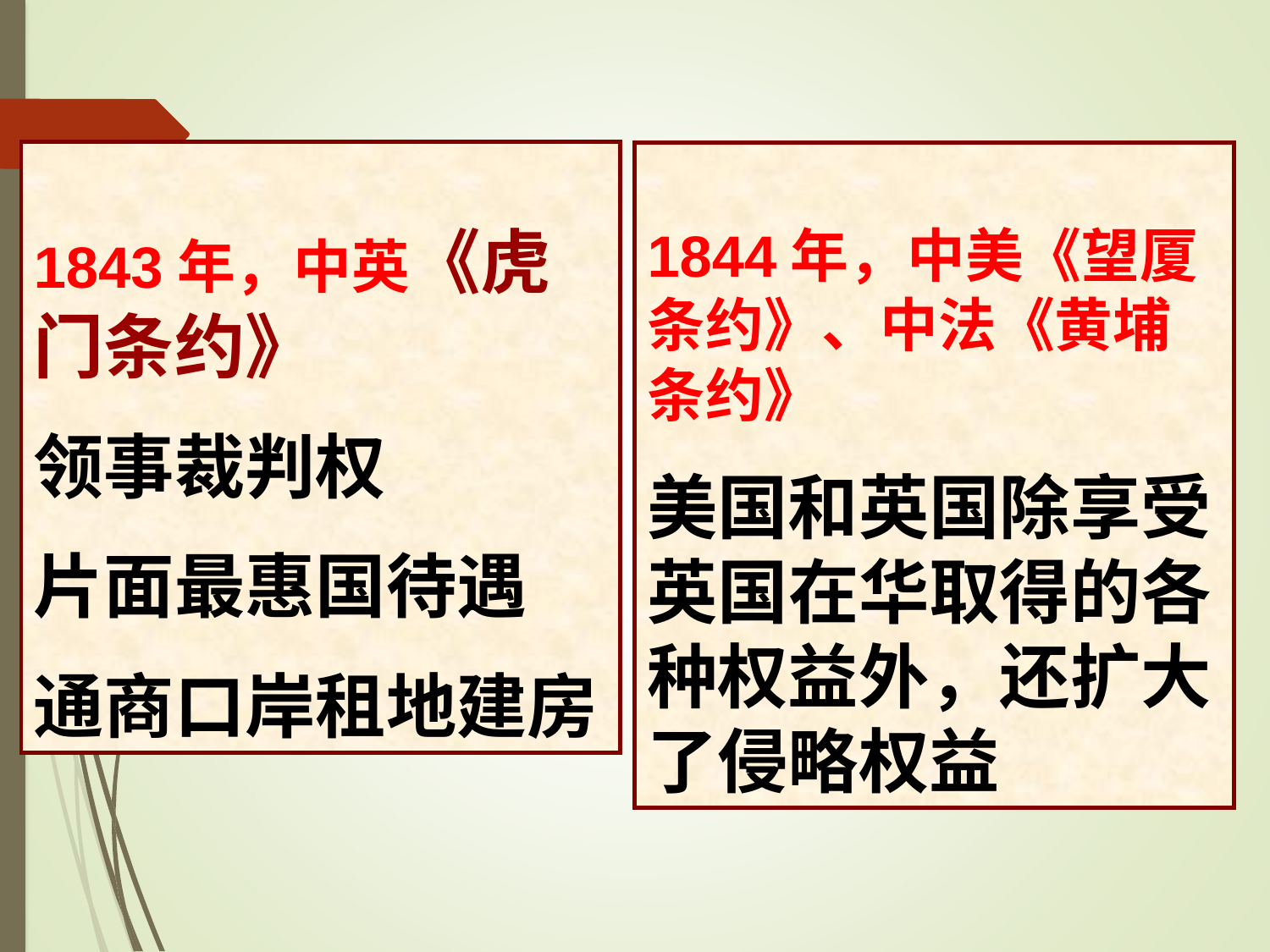

1843年，中英《虎门条约》
领事裁判权
片面最惠国待遇
通商口岸租地建房
1844年，中美《望厦条约》、中法《黄埔条约》
美国和英国除享受英国在华取得的各种权益外，还扩大了侵略权益